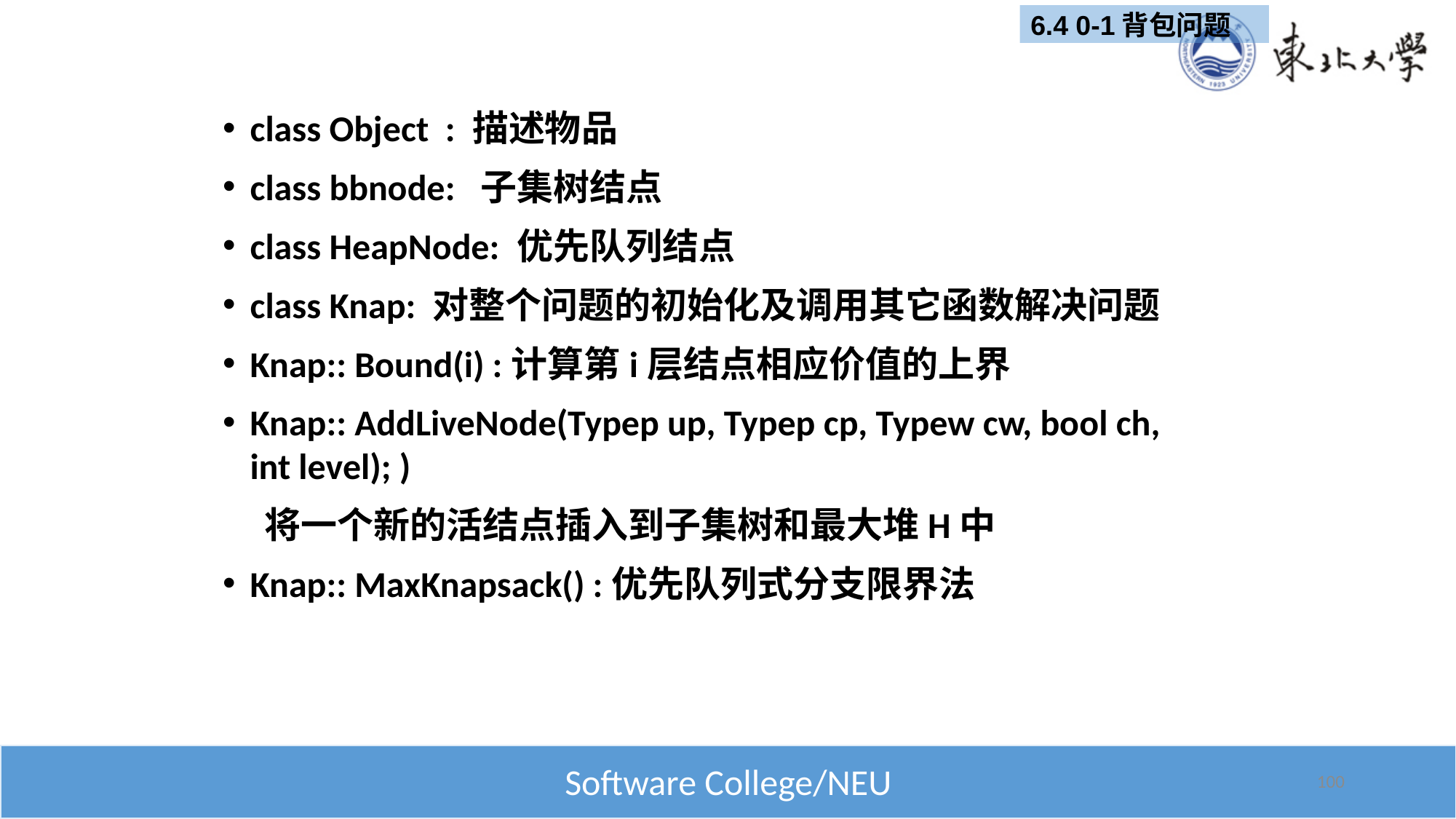

6.4 0-1背包问题
class Object  : 描述物品
class bbnode:  子集树结点
class HeapNode: 优先队列结点
class Knap: 对整个问题的初始化及调用其它函数解决问题
Knap:: Bound(i) :计算第i层结点相应价值的上界
Knap:: AddLiveNode(Typep up, Typep cp, Typew cw, bool ch, int level); )
    将一个新的活结点插入到子集树和最大堆H中
Knap:: MaxKnapsack() :优先队列式分支限界法
100